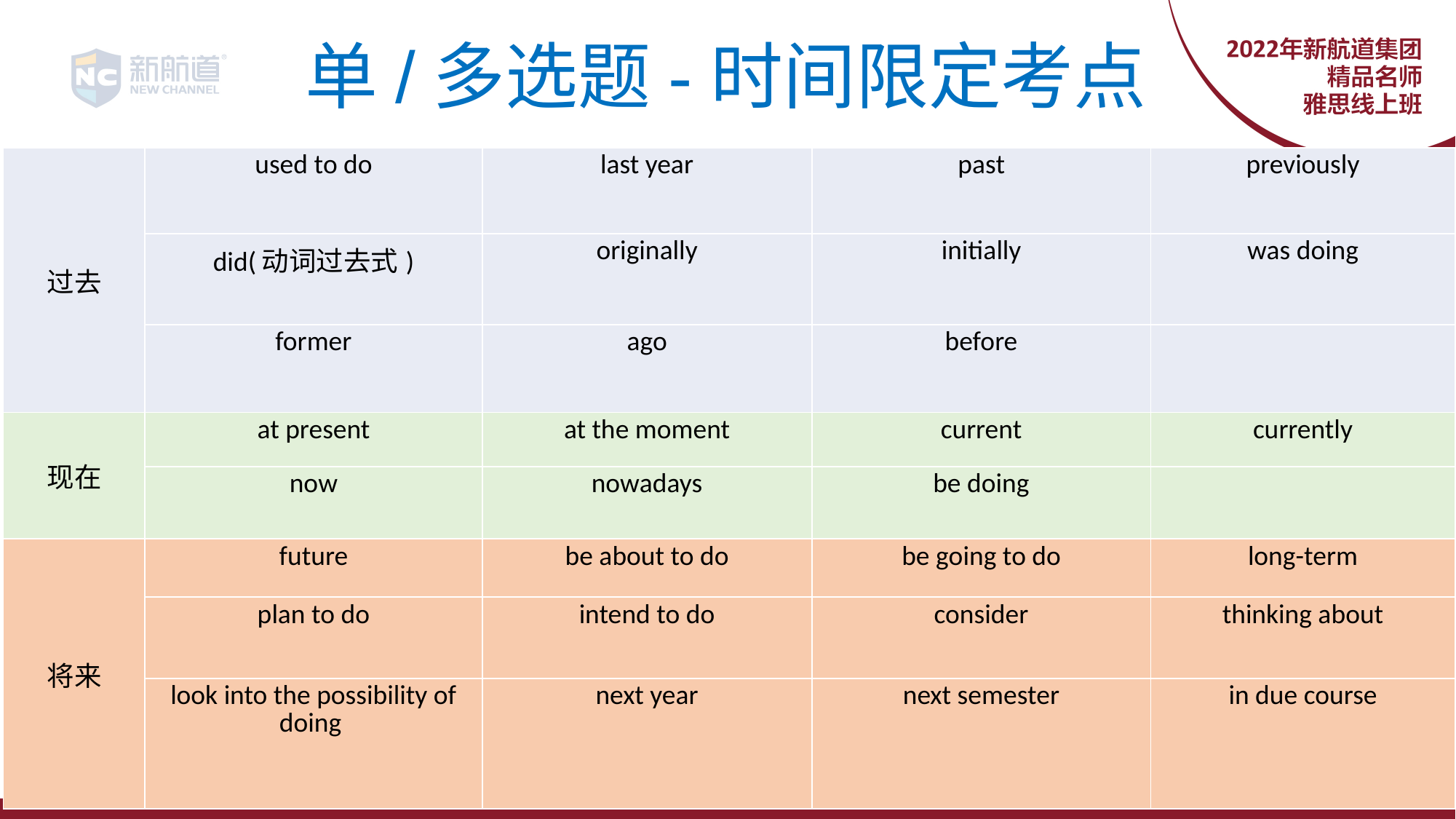

# 单/多选题-时间限定考点
| 过去 | used to do | last year | past | previously |
| --- | --- | --- | --- | --- |
|  | did(动词过去式) | originally | initially | was doing |
|  | former | ago | before |  |
| 现在 | at present | at the moment | current | currently |
|  | now | nowadays | be doing |  |
| 将来 | future | be about to do | be going to do | long-term |
|  | plan to do | intend to do | consider | thinking about |
|  | look into the possibility of doing | next year | next semester | in due course |